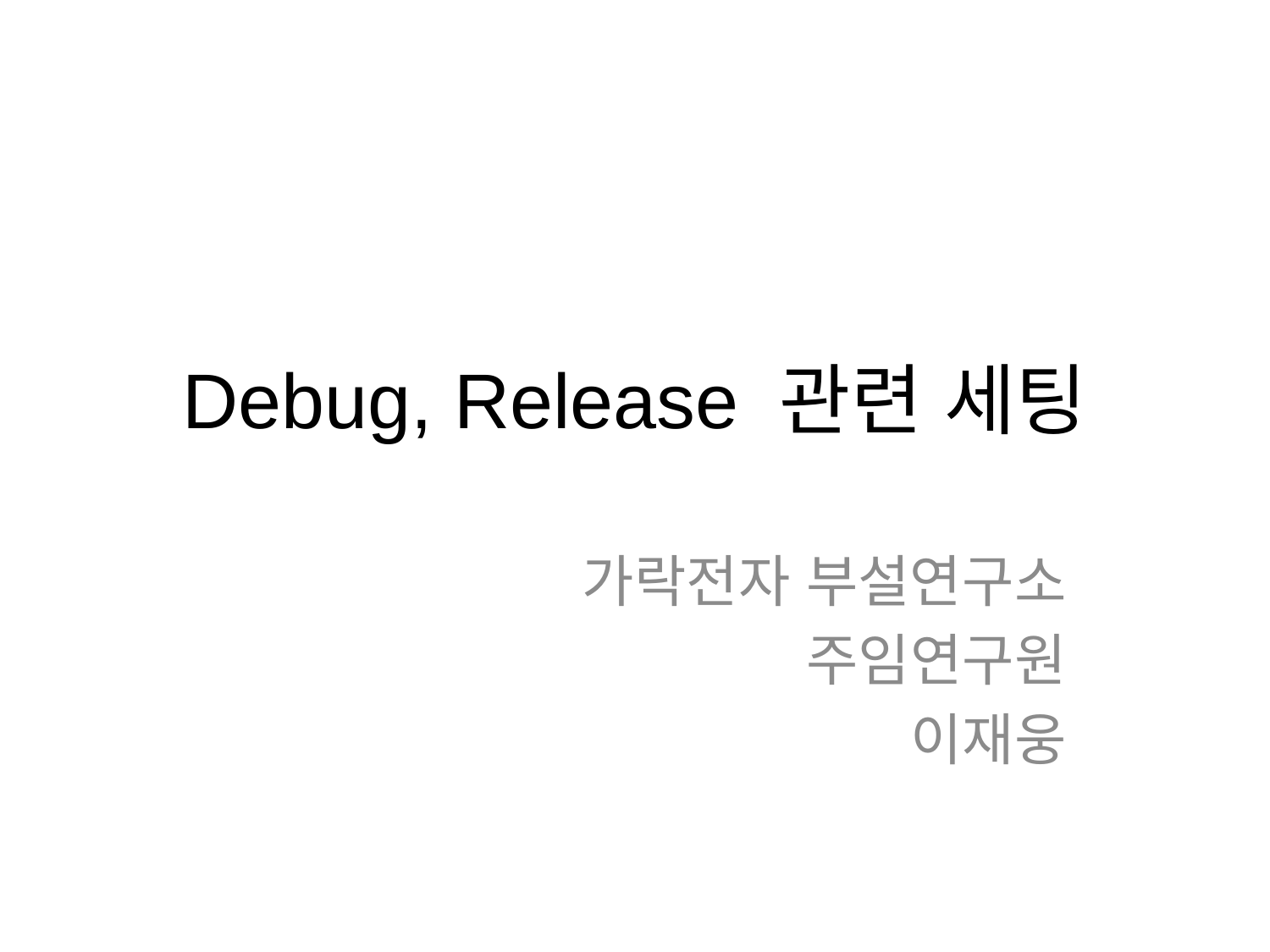

# Debug, Release 관련 세팅
가락전자 부설연구소
주임연구원
이재웅